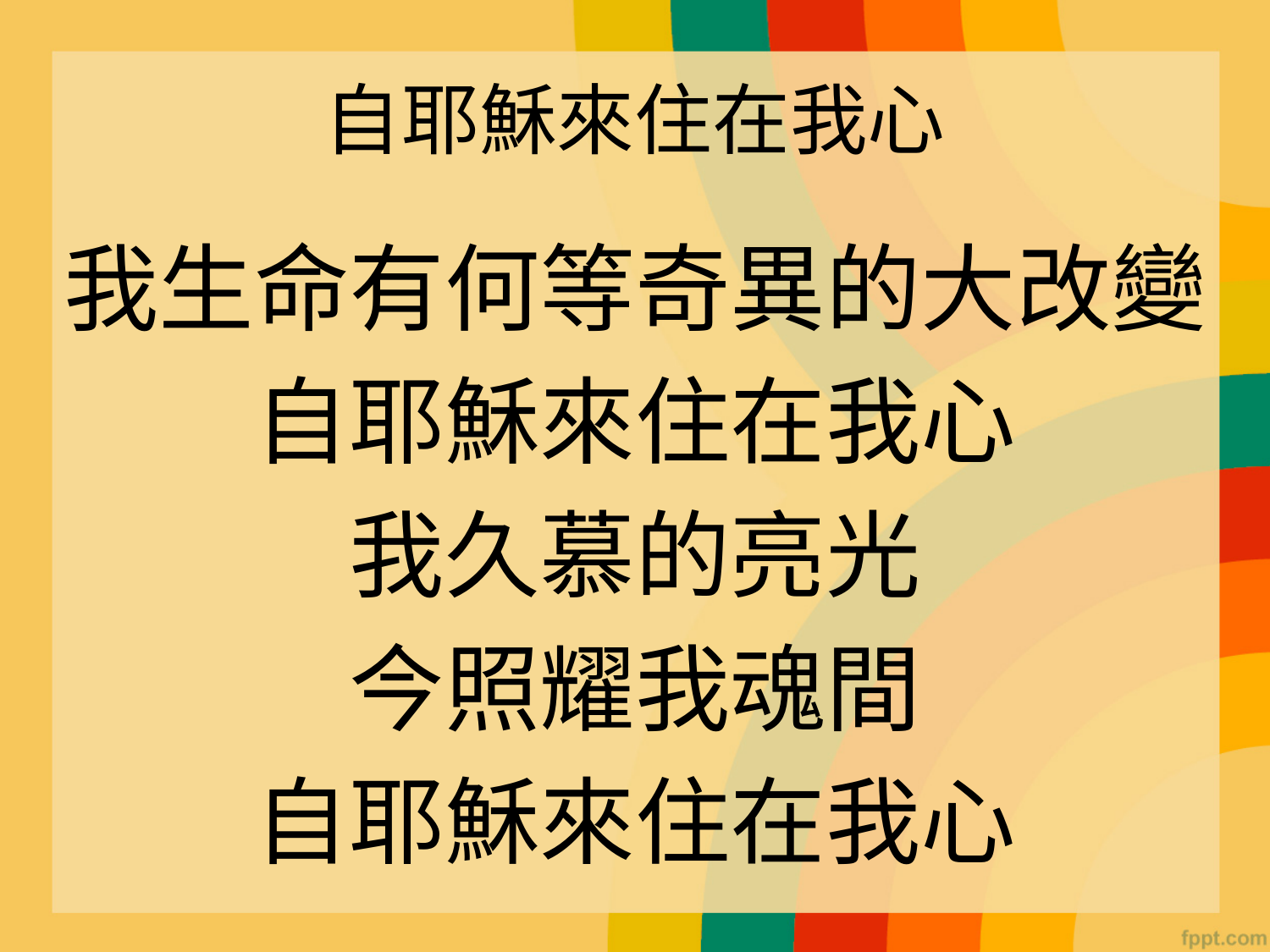

# 自耶穌來住在我心
我生命有何等奇異的大改變
自耶穌來住在我心
我久慕的亮光
今照耀我魂間
自耶穌來住在我心